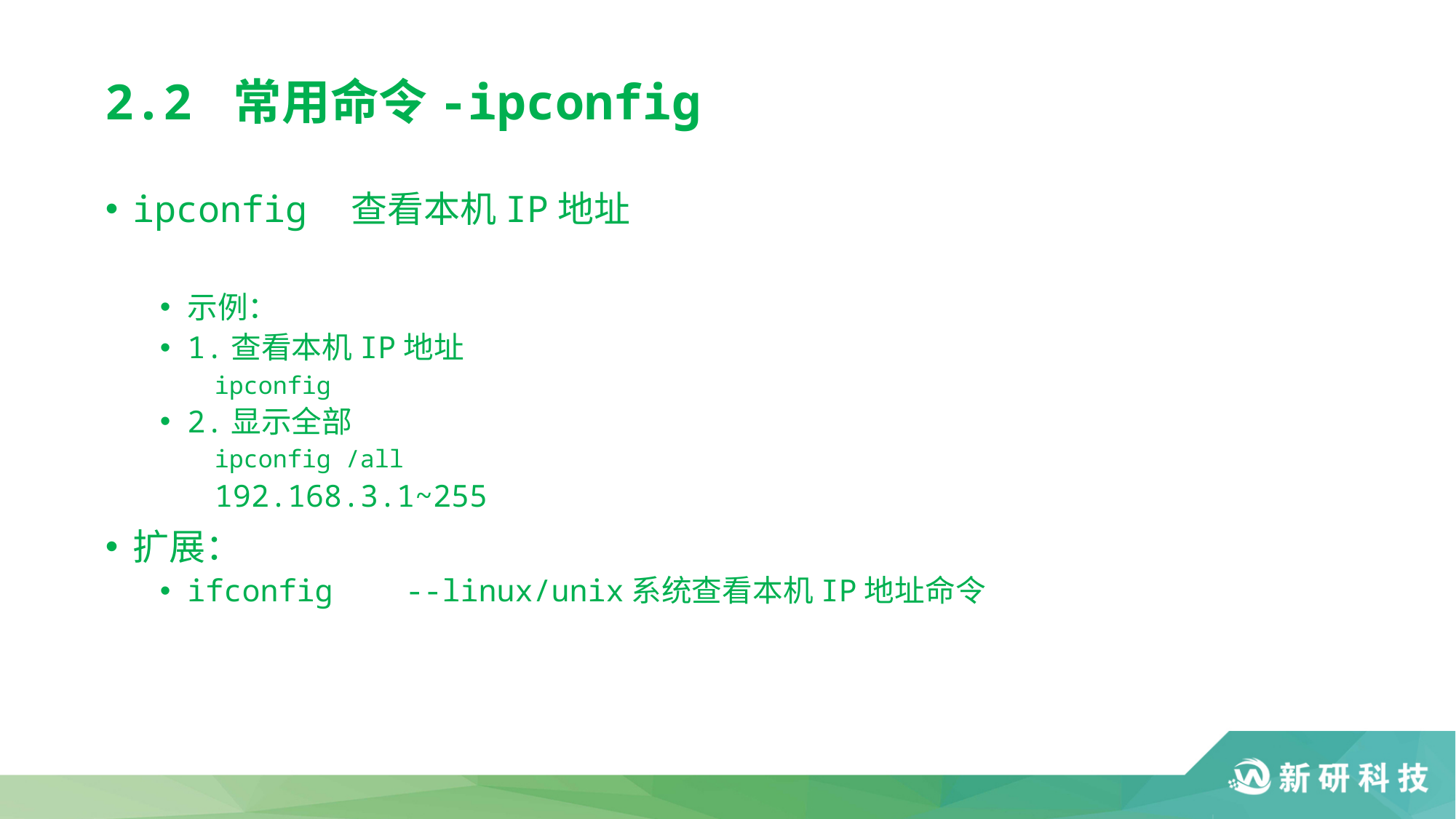

# 2.2 常用命令-ipconfig
ipconfig 	查看本机IP地址

示例：
1.查看本机IP地址
ipconfig
2.显示全部
ipconfig /all
192.168.3.1~255
扩展：
ifconfig	--linux/unix系统查看本机IP地址命令